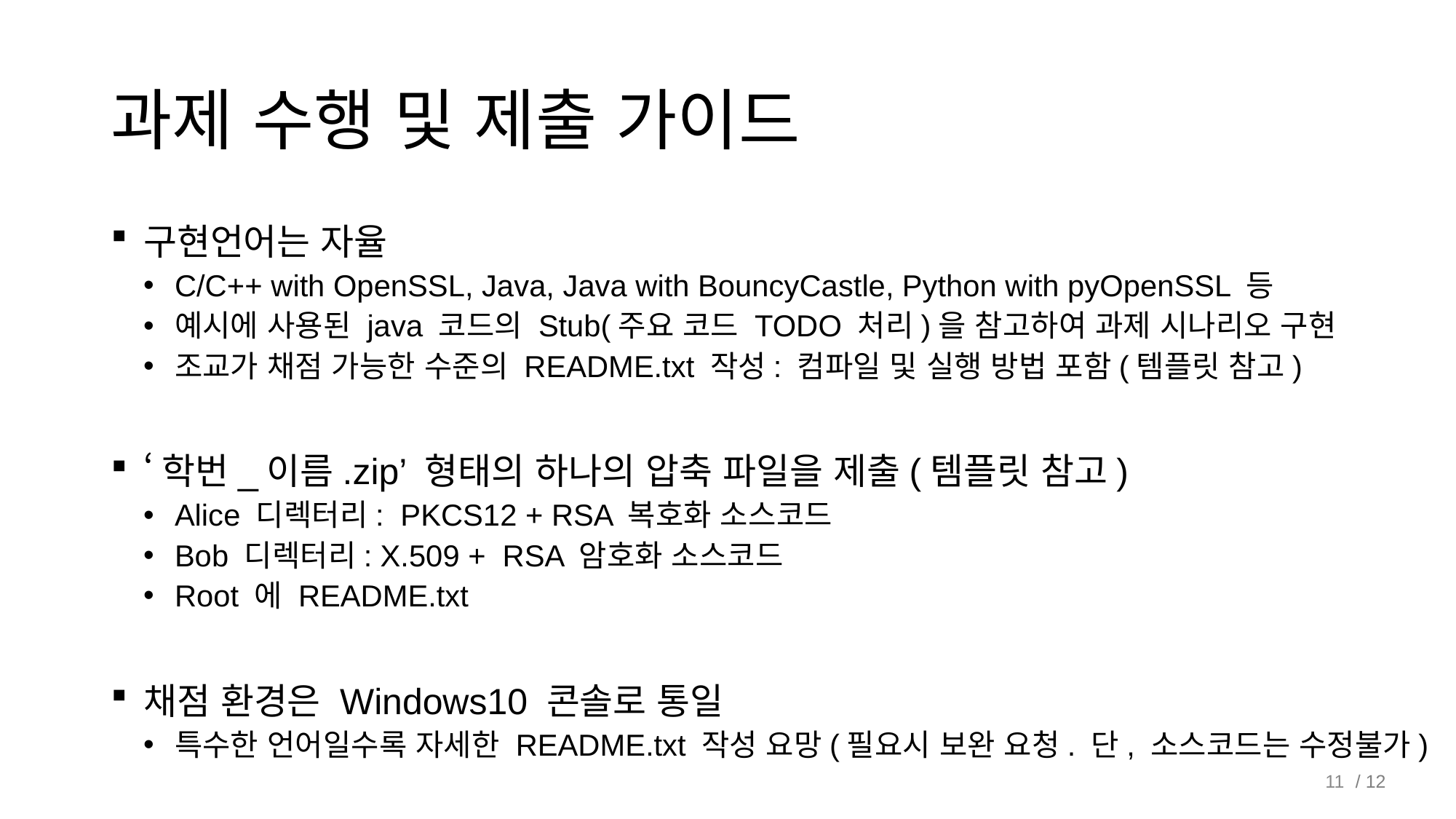

# 과제 수행 및 제출 가이드
구현언어는 자율
C/C++ with OpenSSL, Java, Java with BouncyCastle, Python with pyOpenSSL 등
예시에 사용된 java 코드의 Stub(주요 코드 TODO 처리)을 참고하여 과제 시나리오 구현
조교가 채점 가능한 수준의 README.txt 작성: 컴파일 및 실행 방법 포함(템플릿 참고)

‘학번_이름.zip’ 형태의 하나의 압축 파일을 제출(템플릿 참고)
Alice 디렉터리:  PKCS12 + RSA 복호화 소스코드
Bob 디렉터리: X.509 +  RSA 암호화 소스코드
Root 에 README.txt

채점 환경은 Windows10 콘솔로 통일
특수한 언어일수록 자세한 README.txt 작성 요망(필요시 보완 요청. 단, 소스코드는 수정불가)
11
 / 12